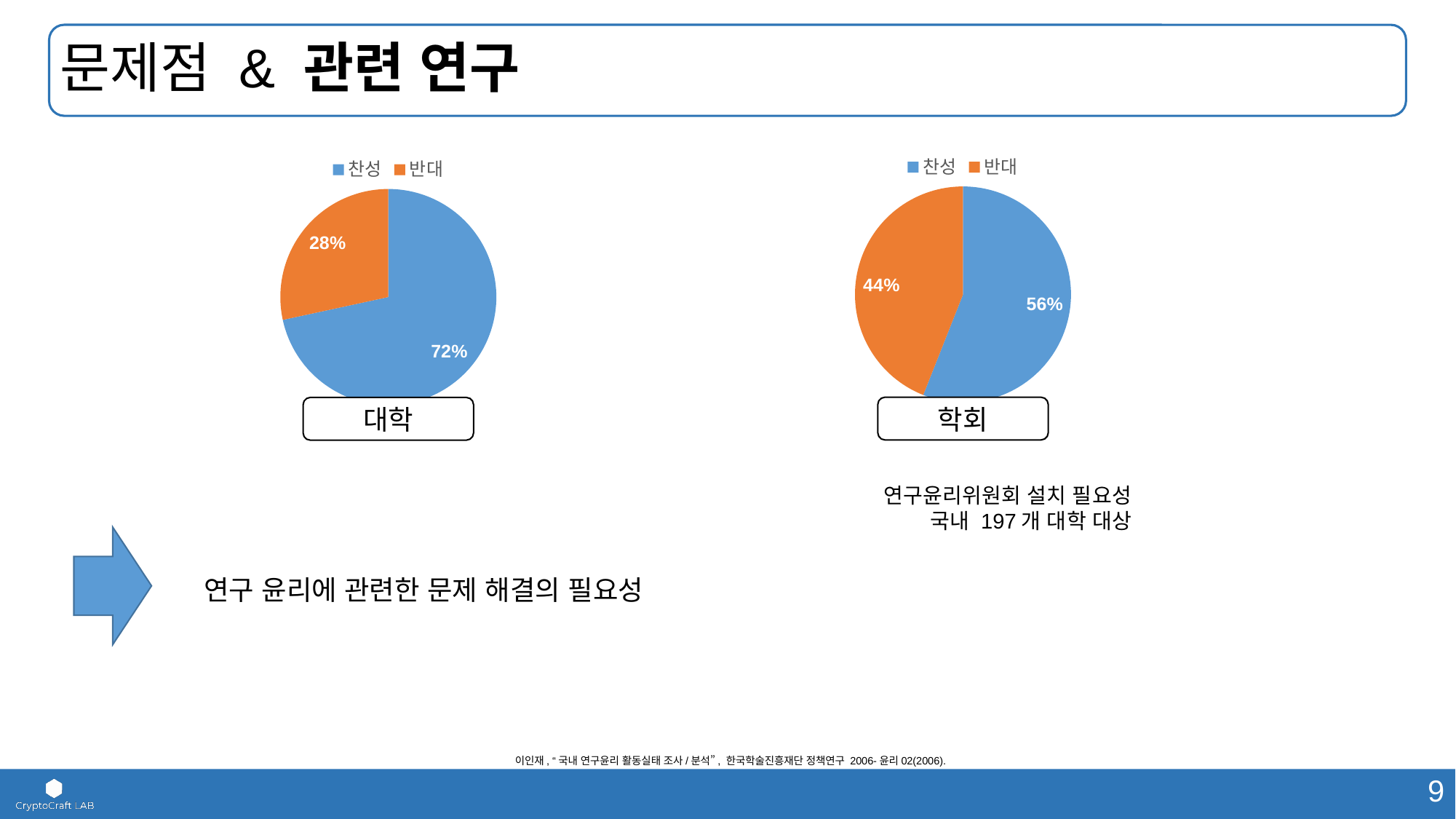

# 문제점 & 관련 연구

### Chart

| Category | 대학 |
|---|---|
| 찬성 | 56.0 |
| 반대 | 44.0 |

### Chart

| Category | 대학 |
|---|---|
| 찬성 | 71.6 |
| 반대 | 28.4 |
학회
대학
연구윤리위원회 설치 필요성
국내 197개 대학 대상

연구 윤리에 관련한 문제 해결의 필요성
이인재, “국내 연구윤리 활동실태 조사/분석”, 한국학술진흥재단 정책연구 2006-윤리02(2006).